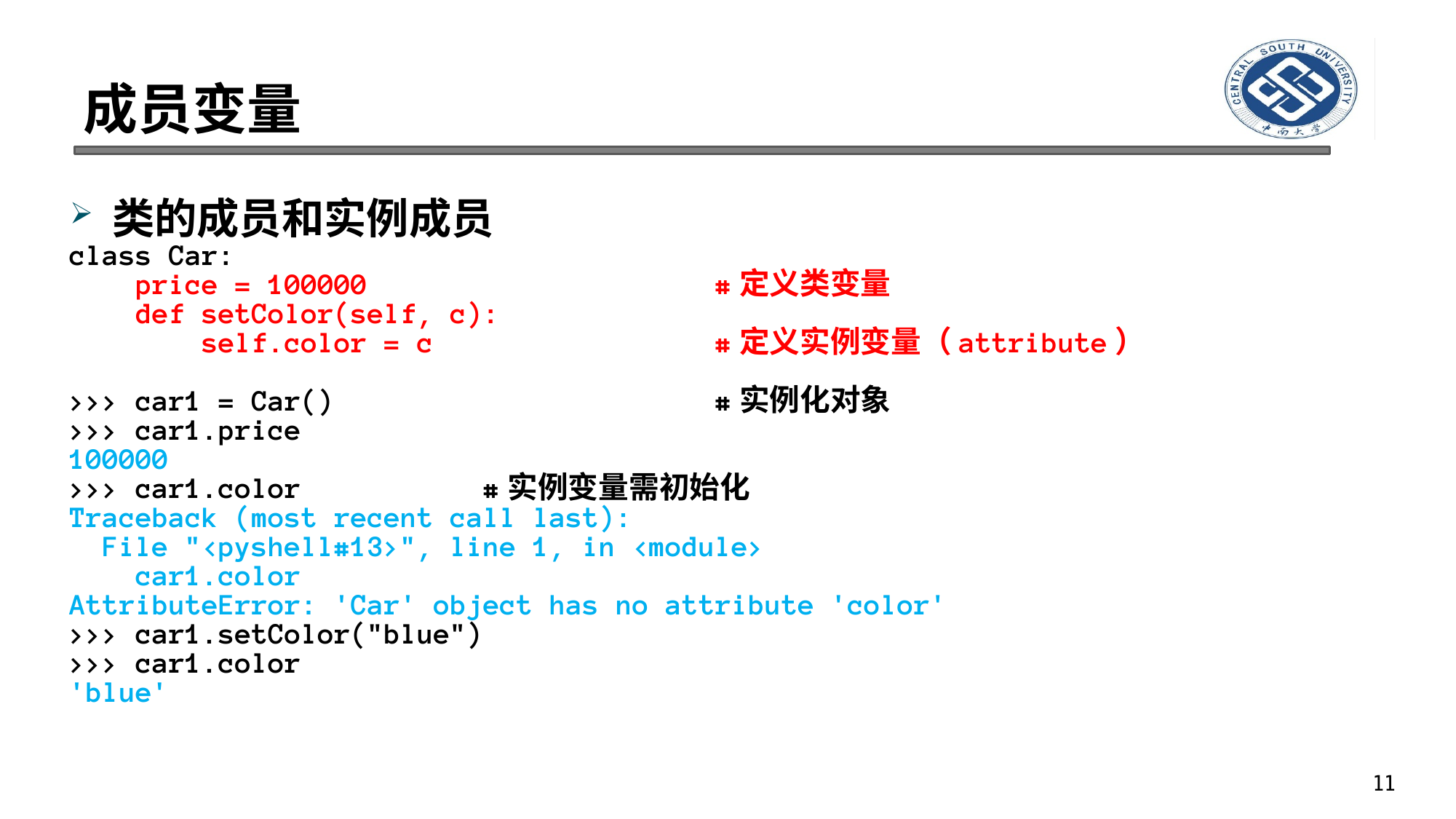

# 成员变量
类的成员和实例成员
class Car:
    price = 100000                     #定义类变量
    def setColor(self, c):
        self.color = c                 #定义实例变量（attribute）

>>> car1 = Car()                       #实例化对象
>>> car1.price
100000
>>> car1.color           #实例变量需初始化
Traceback (most recent call last):
  File "<pyshell#13>", line 1, in <module>
    car1.color
AttributeError: 'Car' object has no attribute 'color'
>>> car1.setColor("blue")
>>> car1.color
'blue'

11